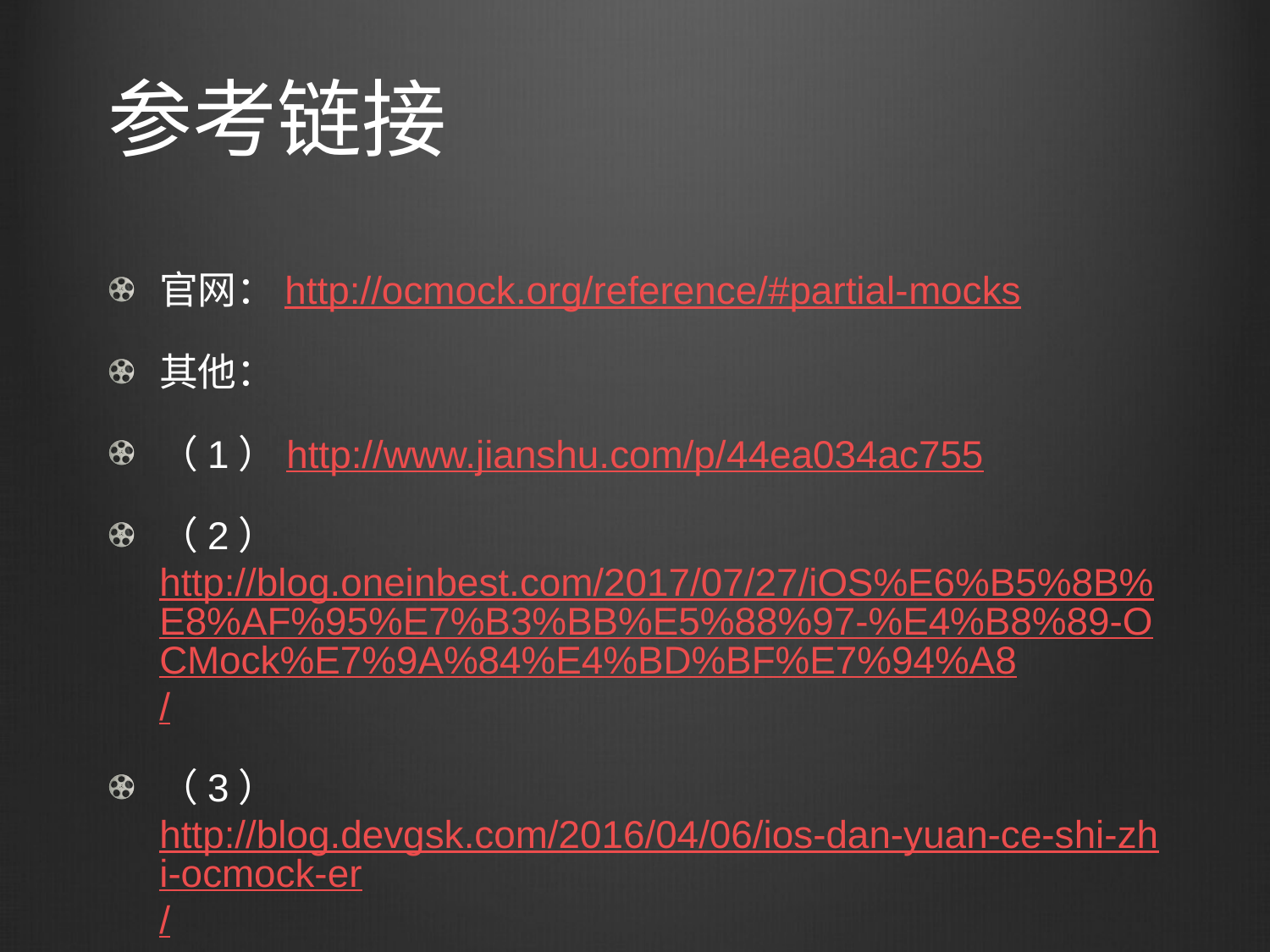

# 参考链接
官网：http://ocmock.org/reference/#partial-mocks
其他：
（1）http://www.jianshu.com/p/44ea034ac755
（2）http://blog.oneinbest.com/2017/07/27/iOS%E6%B5%8B%E8%AF%95%E7%B3%BB%E5%88%97-%E4%B8%89-OCMock%E7%9A%84%E4%BD%BF%E7%94%A8/
（3）http://blog.devgsk.com/2016/04/06/ios-dan-yuan-ce-shi-zhi-ocmock-er/